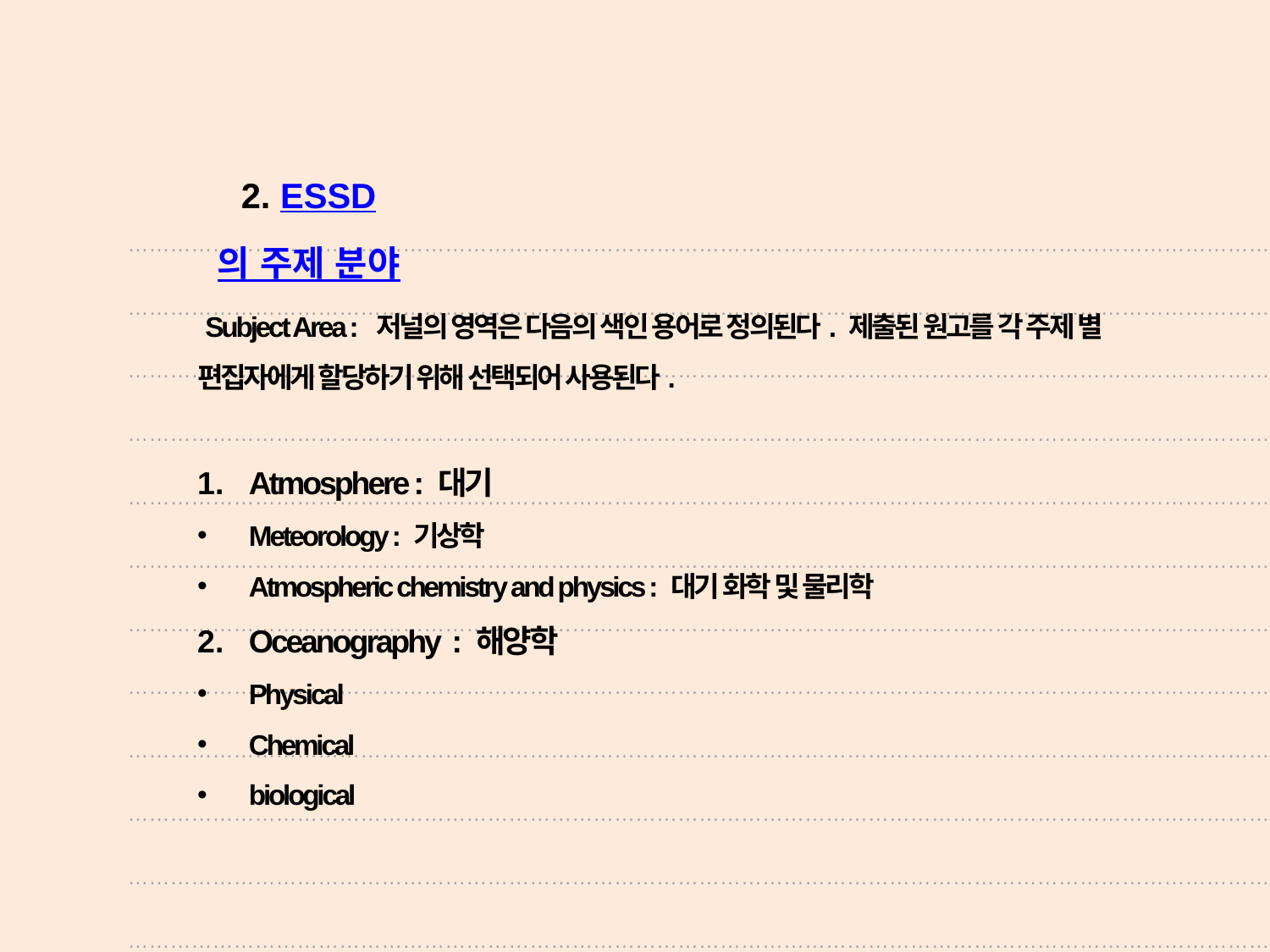

2. ESSD의 주제 분야

 Subject Area :  저널의 영역은 다음의 색인 용어로 정의된다. 제출된 원고를 각 주제 별 편집자에게 할당하기 위해 선택되어 사용된다.

Atmosphere : 대기
Meteorology : 기상학
Atmospheric chemistry and physics : 대기 화학 및 물리학
Oceanography  : 해양학
Physical
Chemical
biological